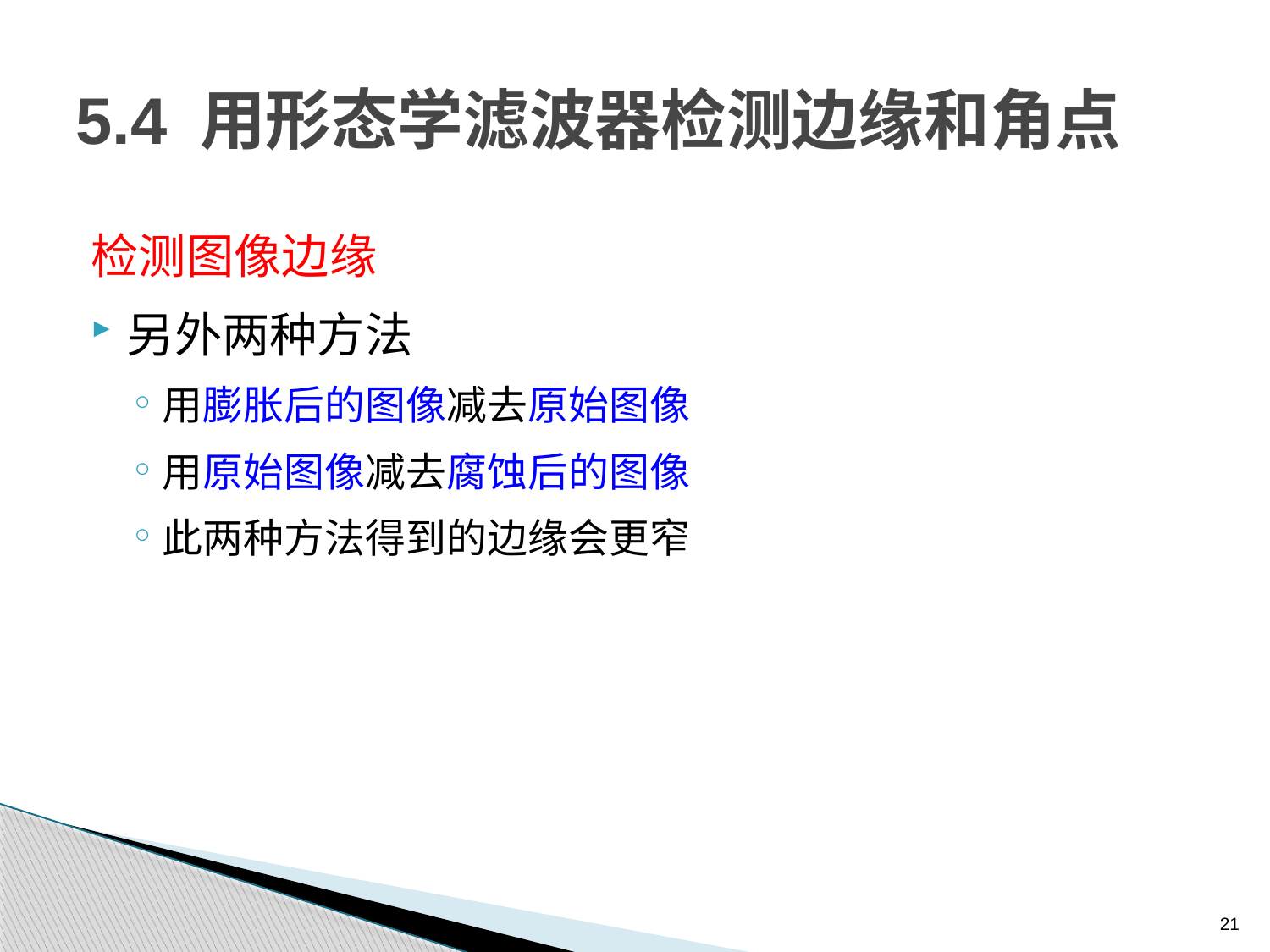

# 5.4 用形态学滤波器检测边缘和角点
检测图像边缘
另外两种方法
用膨胀后的图像减去原始图像
用原始图像减去腐蚀后的图像
此两种方法得到的边缘会更窄
21